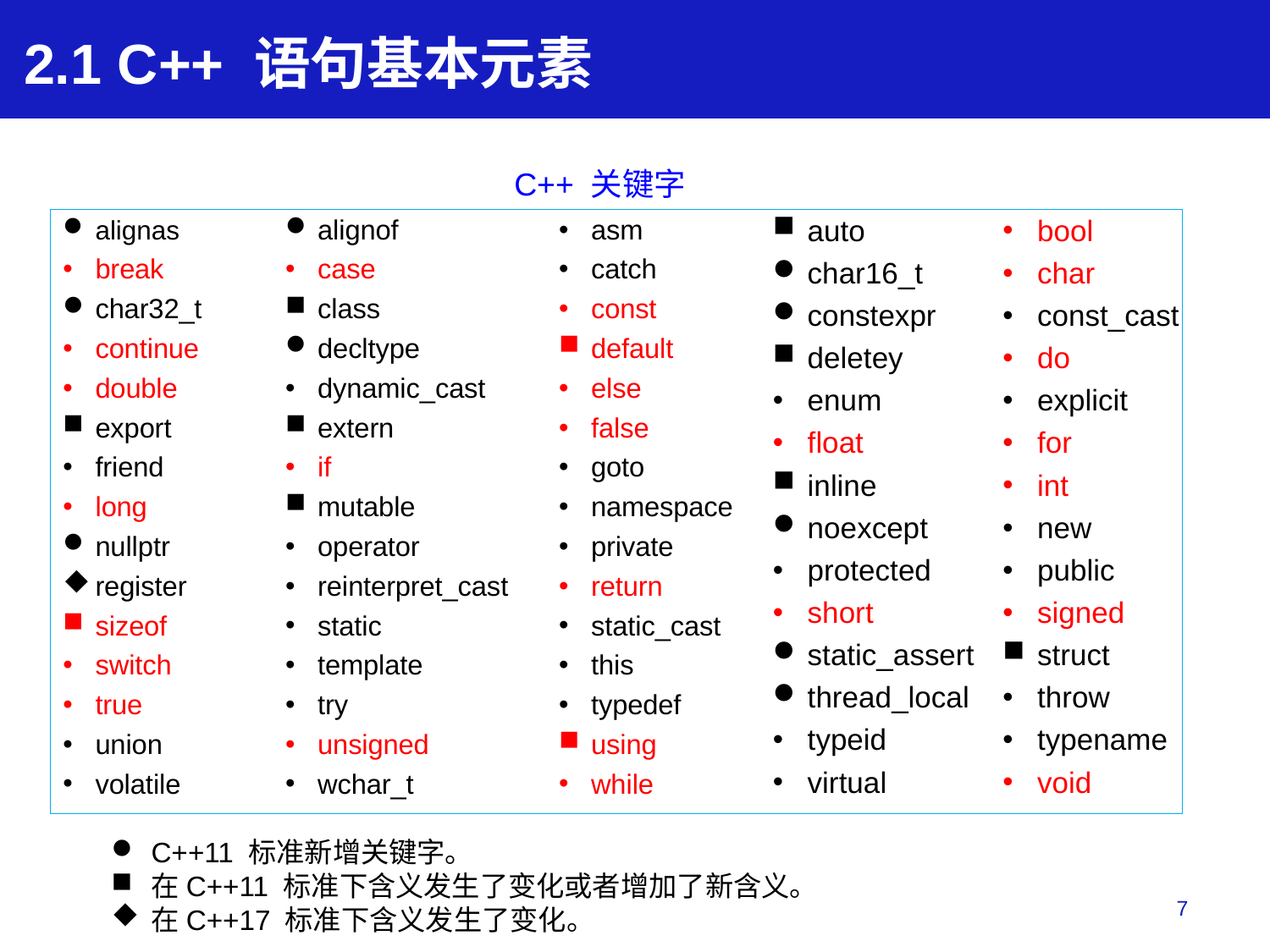

2.1 C++ 语句基本元素
C++ 关键字
alignas
break
char32_t
continue
double
export
friend
long
nullptr
register
sizeof
switch
true
union
volatile
alignof
case
class
decltype
dynamic_cast
extern
if
mutable
operator
reinterpret_cast
static
template
try
unsigned
wchar_t
asm
catch
const
default
else
false
goto
namespace
private
return
static_cast
this
typedef
using
while
auto
char16_t
constexpr
deletey
enum
float
inline
noexcept
protected
short
static_assert
thread_local
typeid
virtual
bool
char
const_cast
do
explicit
for
int
new
public
signed
struct
throw
typename
void
C++11 标准新增关键字。
在C++11 标准下含义发生了变化或者增加了新含义。
在C++17 标准下含义发生了变化。
7